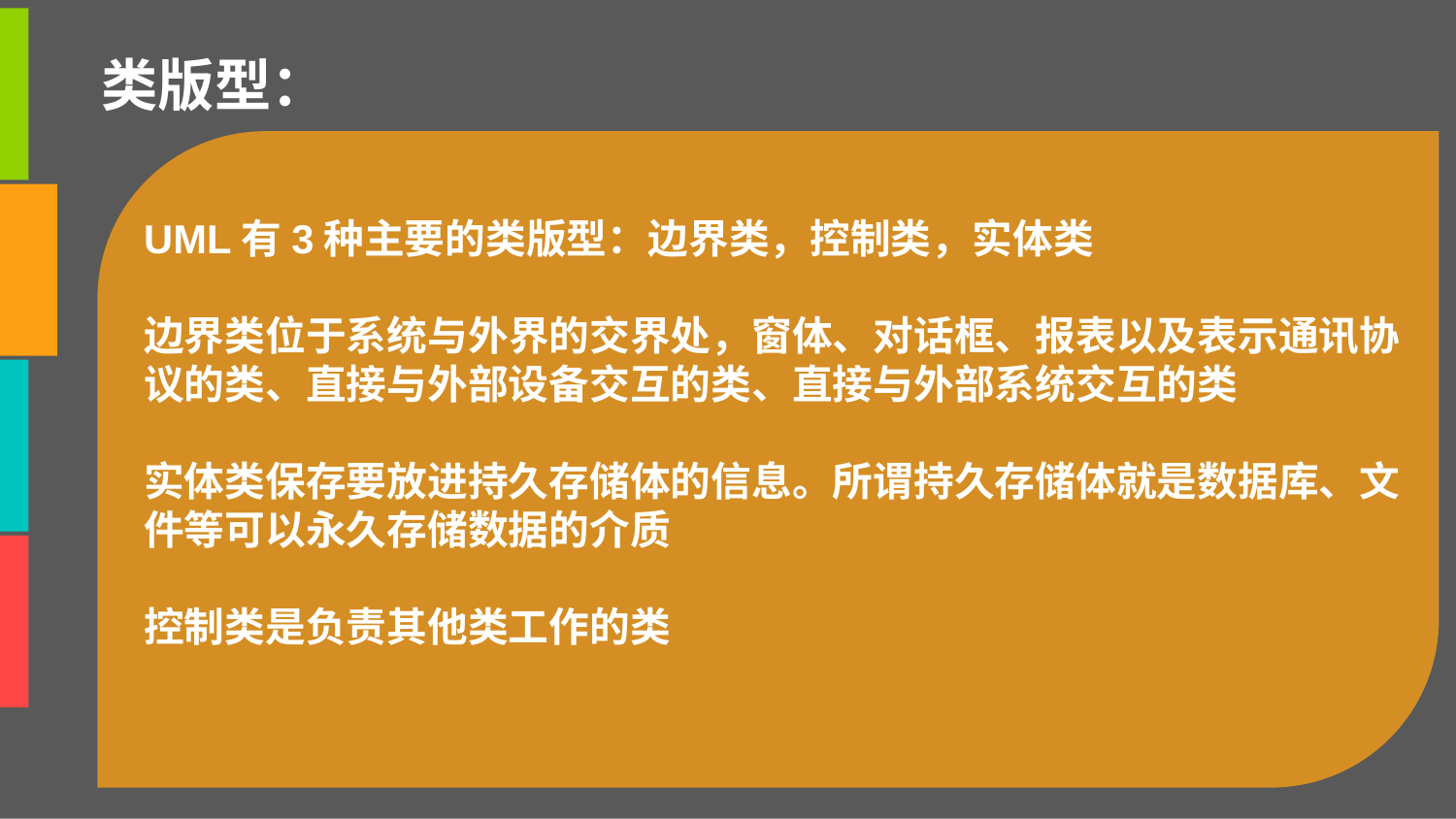

类版型：

UML有3种主要的类版型：边界类，控制类，实体类

边界类位于系统与外界的交界处，窗体、对话框、报表以及表示通讯协议的类、直接与外部设备交互的类、直接与外部系统交互的类

实体类保存要放进持久存储体的信息。所谓持久存储体就是数据库、文件等可以永久存储数据的介质

控制类是负责其他类工作的类